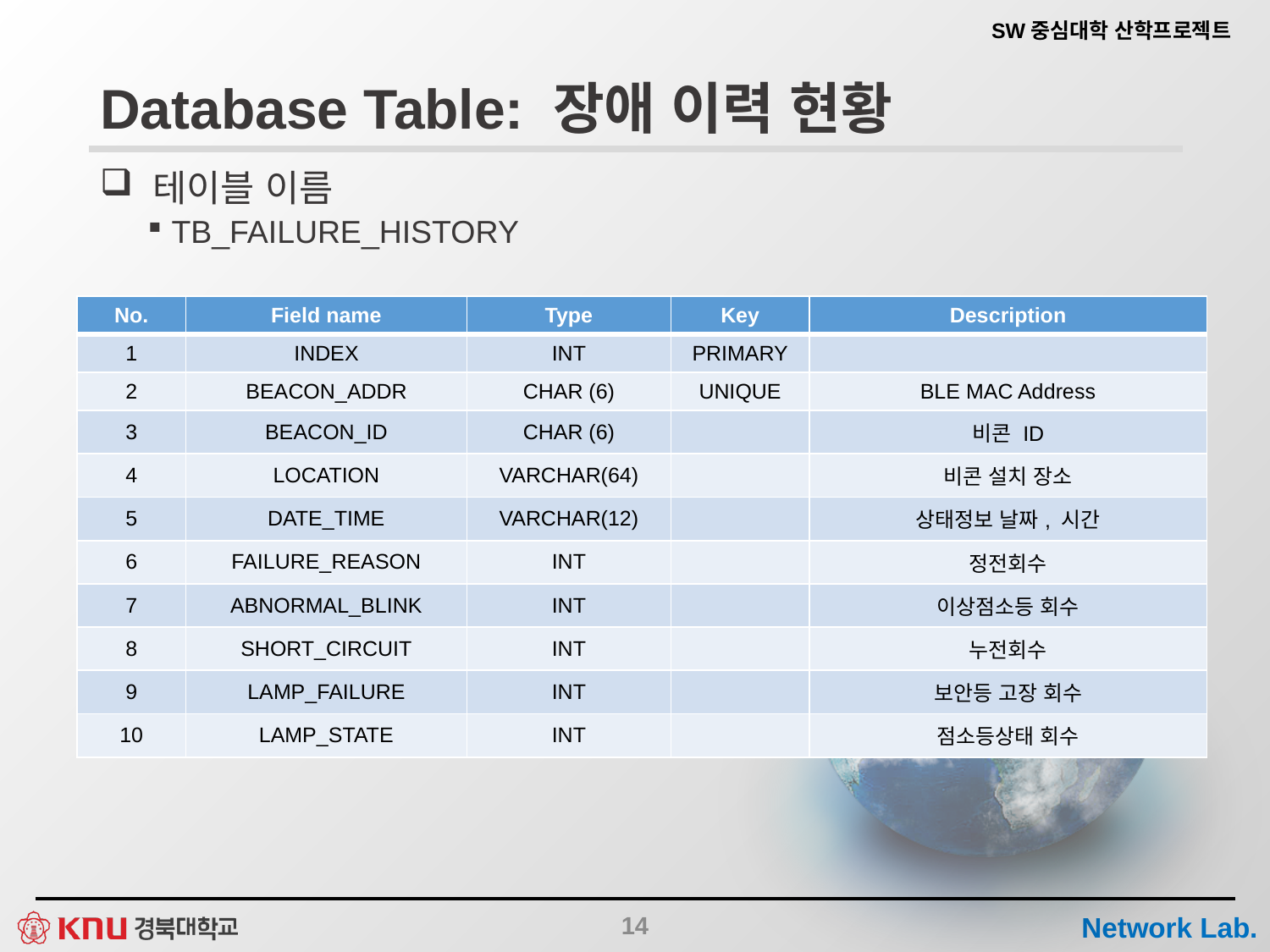

# Database Table: 장애 이력 현황
 테이블 이름
TB_FAILURE_HISTORY
| No. | Field name | Type | Key | Description |
| --- | --- | --- | --- | --- |
| 1 | INDEX | INT | PRIMARY |  |
| 2 | BEACON\_ADDR | CHAR (6) | UNIQUE | BLE MAC Address |
| 3 | BEACON\_ID | CHAR (6) |  | 비콘 ID |
| 4 | LOCATION | VARCHAR(64) |  | 비콘 설치 장소 |
| 5 | DATE\_TIME | VARCHAR(12) |  | 상태정보 날짜, 시간 |
| 6 | FAILURE\_REASON | INT |  | 정전회수 |
| 7 | ABNORMAL\_BLINK | INT |  | 이상점소등 회수 |
| 8 | SHORT\_CIRCUIT | INT |  | 누전회수 |
| 9 | LAMP\_FAILURE | INT |  | 보안등 고장 회수 |
| 10 | LAMP\_STATE | INT |  | 점소등상태 회수 |
14